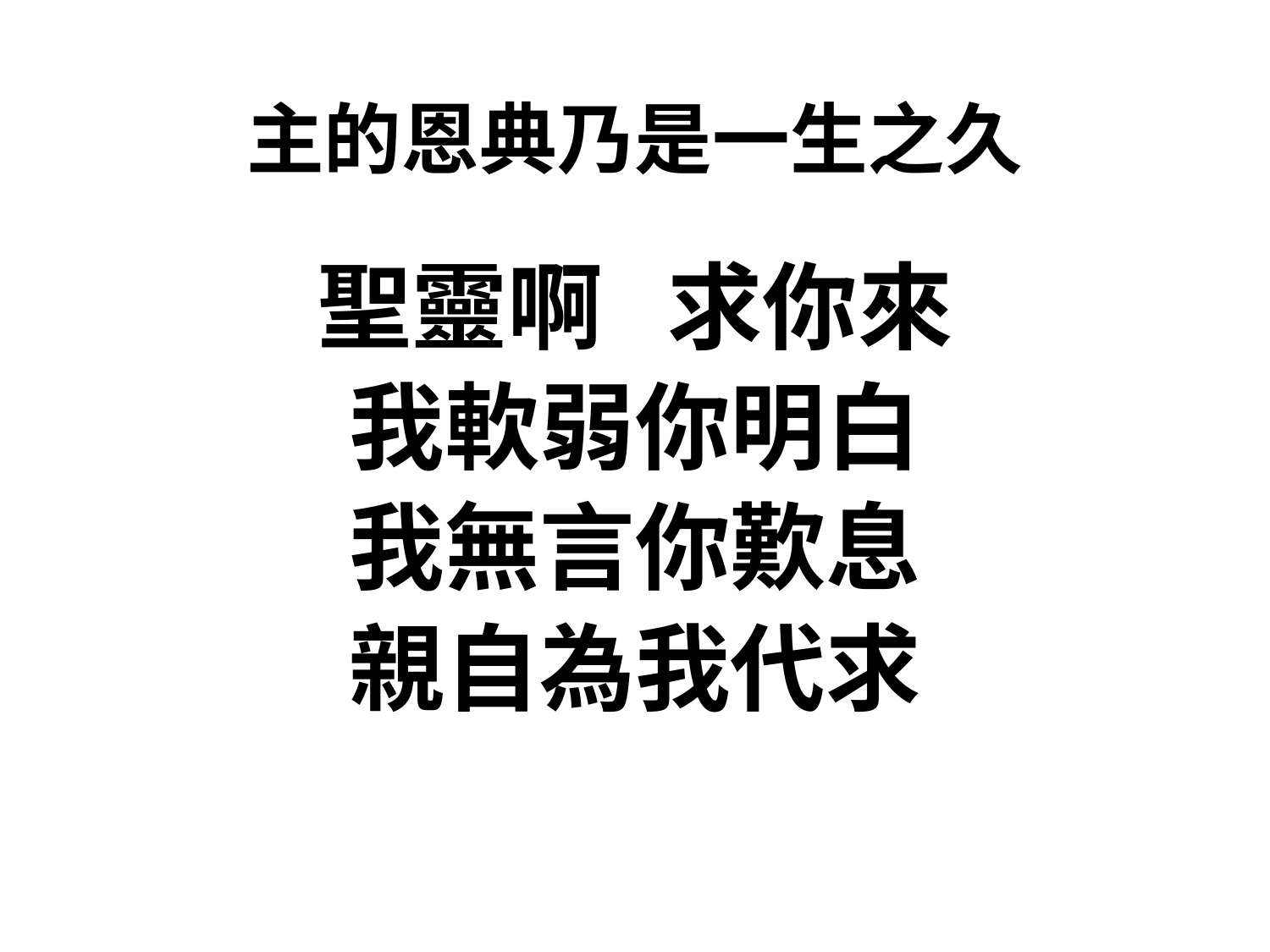

# 主的恩典乃是一生之久
聖靈啊   求你來
我軟弱你明白
我無言你歎息
親自為我代求